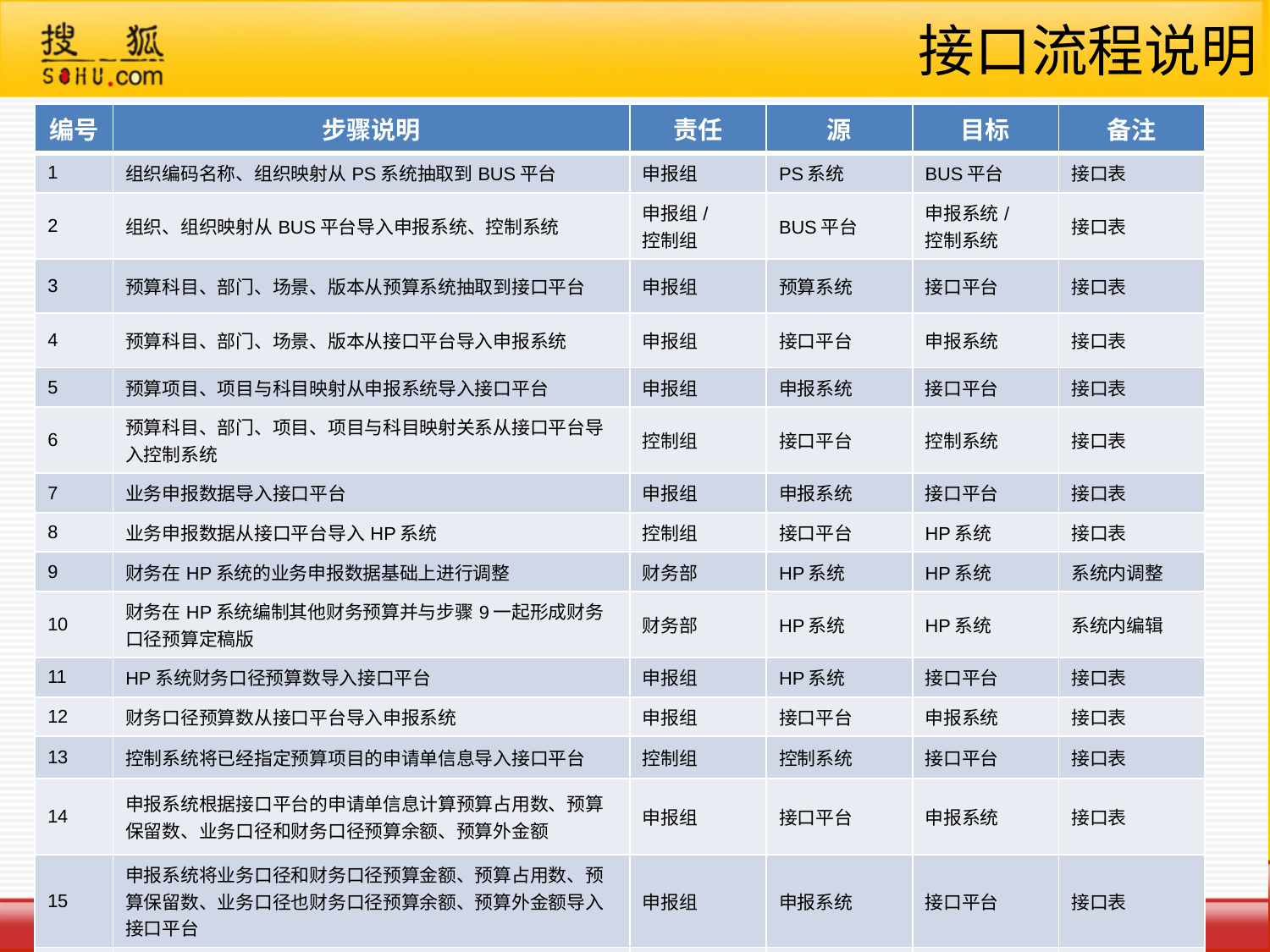

# 接口流程说明
| 编号 | 步骤说明 | 责任 | 源 | 目标 | 备注 |
| --- | --- | --- | --- | --- | --- |
| 1 | 组织编码名称、组织映射从PS系统抽取到BUS平台 | 申报组 | PS系统 | BUS平台 | 接口表 |
| 2 | 组织、组织映射从BUS平台导入申报系统、控制系统 | 申报组/ 控制组 | BUS平台 | 申报系统/ 控制系统 | 接口表 |
| 3 | 预算科目、部门、场景、版本从预算系统抽取到接口平台 | 申报组 | 预算系统 | 接口平台 | 接口表 |
| 4 | 预算科目、部门、场景、版本从接口平台导入申报系统 | 申报组 | 接口平台 | 申报系统 | 接口表 |
| 5 | 预算项目、项目与科目映射从申报系统导入接口平台 | 申报组 | 申报系统 | 接口平台 | 接口表 |
| 6 | 预算科目、部门、项目、项目与科目映射关系从接口平台导入控制系统 | 控制组 | 接口平台 | 控制系统 | 接口表 |
| 7 | 业务申报数据导入接口平台 | 申报组 | 申报系统 | 接口平台 | 接口表 |
| 8 | 业务申报数据从接口平台导入HP系统 | 控制组 | 接口平台 | HP系统 | 接口表 |
| 9 | 财务在HP系统的业务申报数据基础上进行调整 | 财务部 | HP系统 | HP系统 | 系统内调整 |
| 10 | 财务在HP系统编制其他财务预算并与步骤9一起形成财务口径预算定稿版 | 财务部 | HP系统 | HP系统 | 系统内编辑 |
| 11 | HP系统财务口径预算数导入接口平台 | 申报组 | HP系统 | 接口平台 | 接口表 |
| 12 | 财务口径预算数从接口平台导入申报系统 | 申报组 | 接口平台 | 申报系统 | 接口表 |
| 13 | 控制系统将已经指定预算项目的申请单信息导入接口平台 | 控制组 | 控制系统 | 接口平台 | 接口表 |
| 14 | 申报系统根据接口平台的申请单信息计算预算占用数、预算保留数、业务口径和财务口径预算余额、预算外金额 | 申报组 | 接口平台 | 申报系统 | 接口表 |
| 15 | 申报系统将业务口径和财务口径预算金额、预算占用数、预算保留数、业务口径也财务口径预算余额、预算外金额导入接口平台 | 申报组 | 申报系统 | 接口平台 | 接口表 |
| 16 | 控制系统从接口平台获取申请单相关的预算返回信息 | 控制组 | 接口平台 | 控制系统 | 接口表 |
4